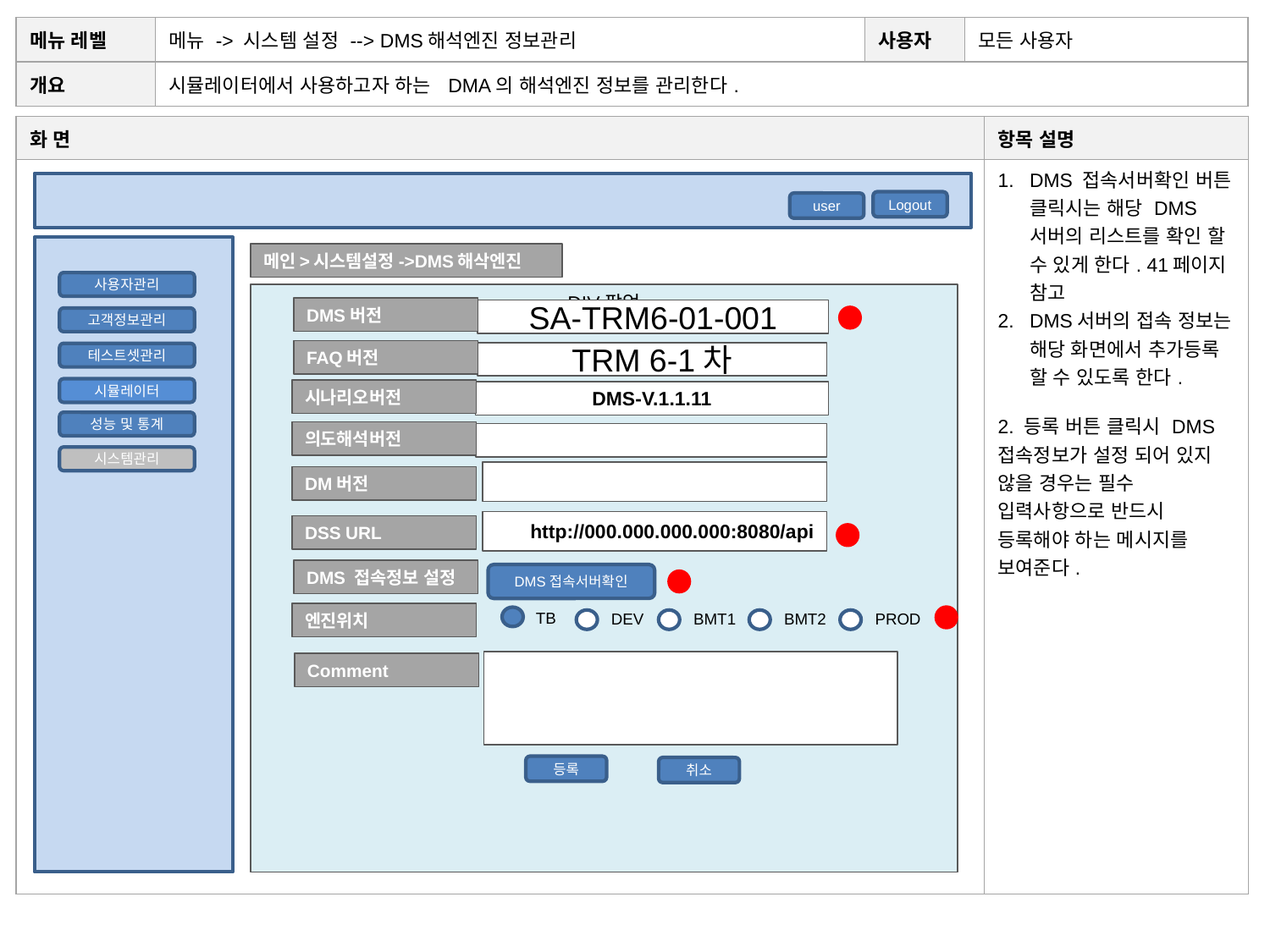

| 메뉴 레벨 | 메뉴 -> 시스템 설정 --> DMS해석엔진 정보관리 | 사용자 | 모든 사용자 |
| --- | --- | --- | --- |
| 개요 | 시뮬레이터에서 사용하고자 하는 DMA의 해석엔진 정보를 관리한다. |  |  |
| 화 면 | 항목 설명 |
| --- | --- |
|  | DMS 접속서버확인 버튼 클릭시는 해당 DMS서버의 리스트를 확인 할 수 있게 한다. 41페이지 참고 DMS서버의 접속 정보는 해당 화면에서 추가등록 할 수 있도록 한다. 2. 등록 버튼 클릭시 DMS접속정보가 설정 되어 있지 않을 경우는 필수 입력사항으로 반드시 등록해야 하는 메시지를 보여준다. |

Logout
user

메인>시스템설정->DMS해삭엔진
사용자관리
DIV팝업
DMS버전
SA-TRM6-01-001

고객정보관리
FAQ버전
TRM 6-1차
테스트셋관리
시뮬레이터
시나리오버전
DMS-V.1.1.11
성능 및 통계
의도해석버전

시스템관리

DM버전
http://000.000.000.000:8080/api
DSS URL

DMS 접속정보 설정
DMS접속서버확인

TB
DEV
BMT1
BMT2
PROD
엔진위치

Comment
등록
취소